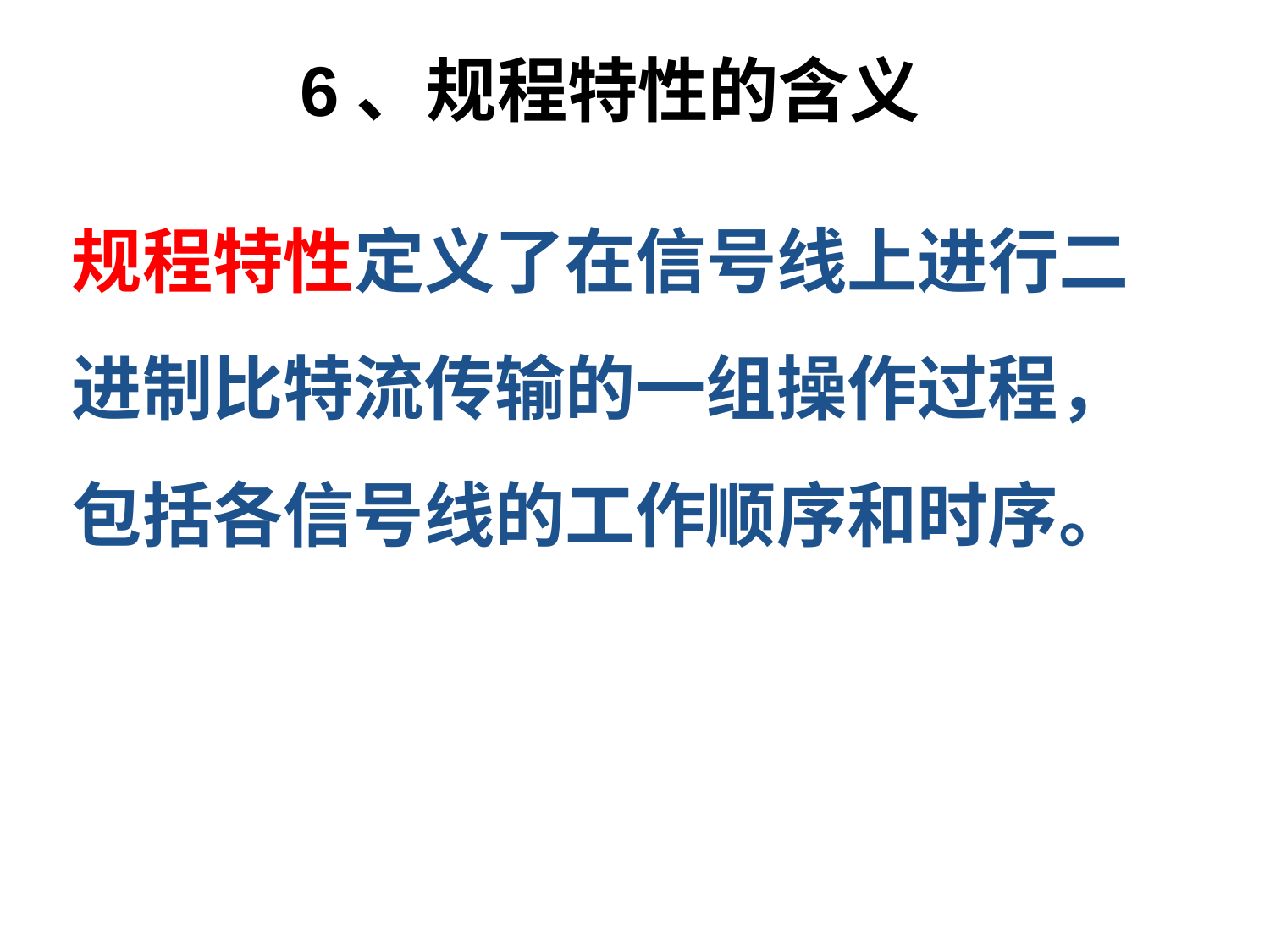

# 6、规程特性的含义
规程特性定义了在信号线上进行二进制比特流传输的一组操作过程，包括各信号线的工作顺序和时序。